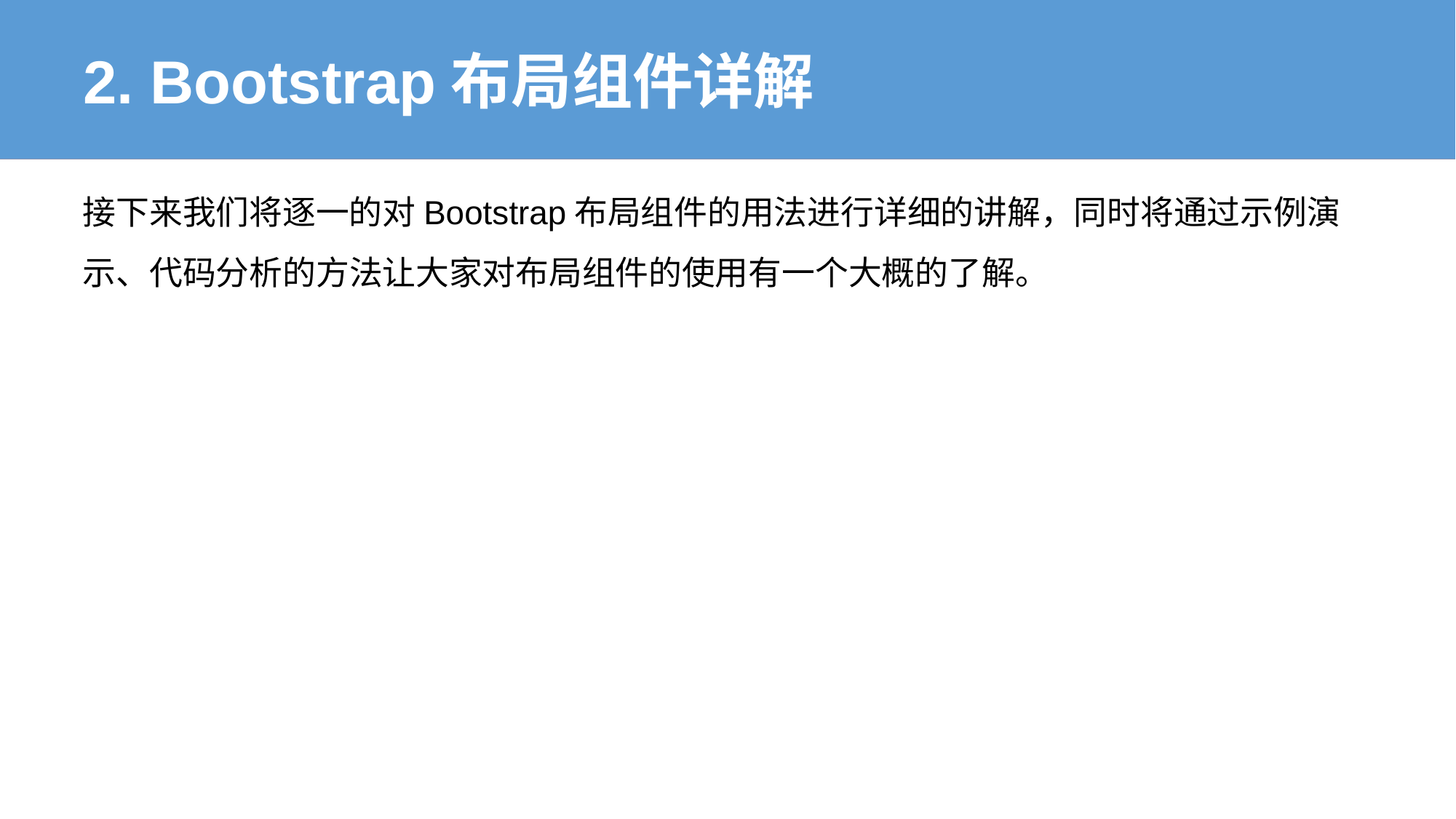

# 2. Bootstrap布局组件详解
接下来我们将逐一的对Bootstrap布局组件的用法进行详细的讲解，同时将通过示例演示、代码分析的方法让大家对布局组件的使用有一个大概的了解。